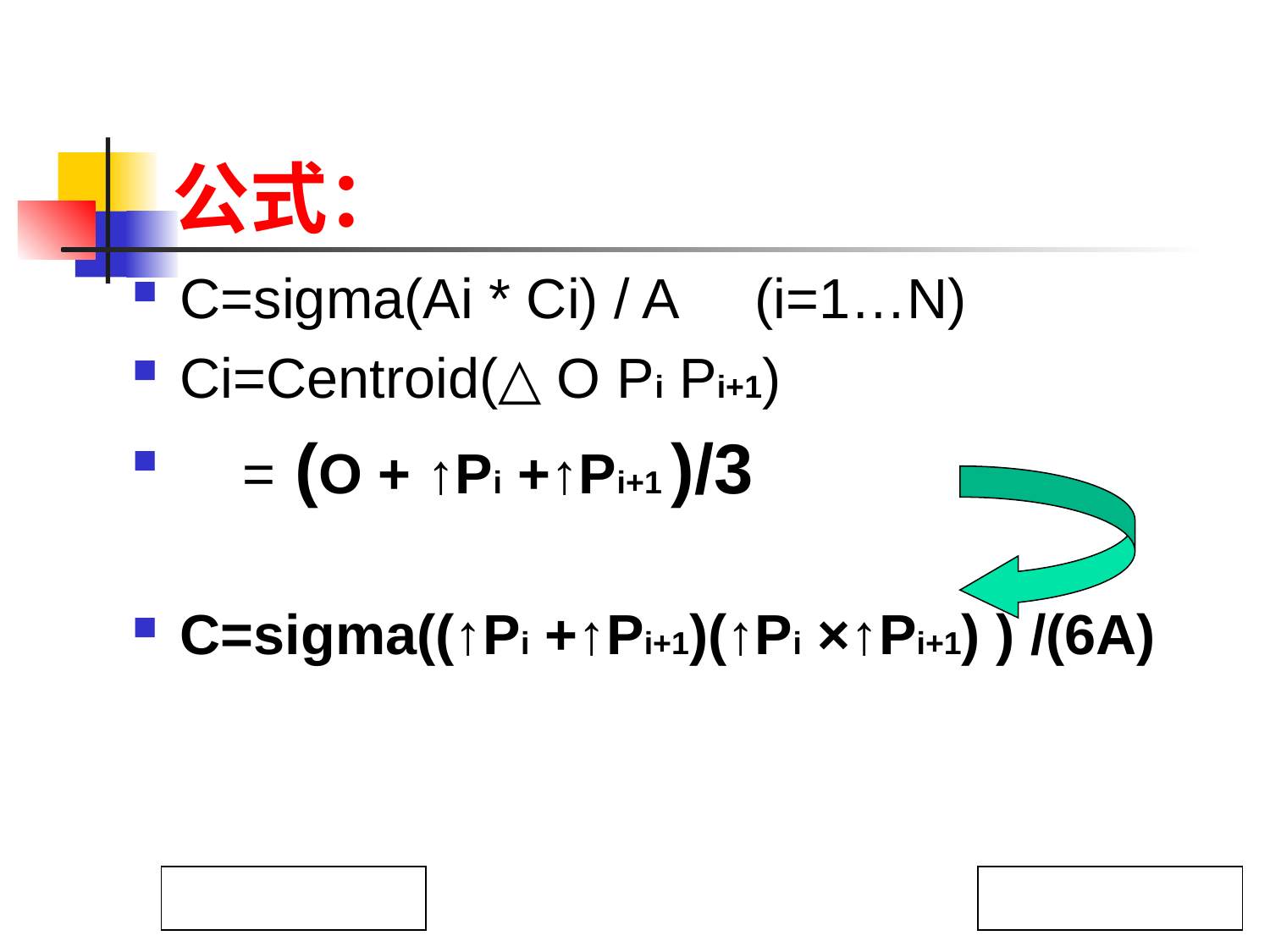

# 公式：
C=sigma(Ai * Ci) / A     (i=1…N)
Ci=Centroid(△ O Pi Pi+1)
    = (O + ↑Pi +↑Pi+1 )/3

C=sigma((↑Pi +↑Pi+1)(↑Pi ×↑Pi+1) ) /(6A)

36